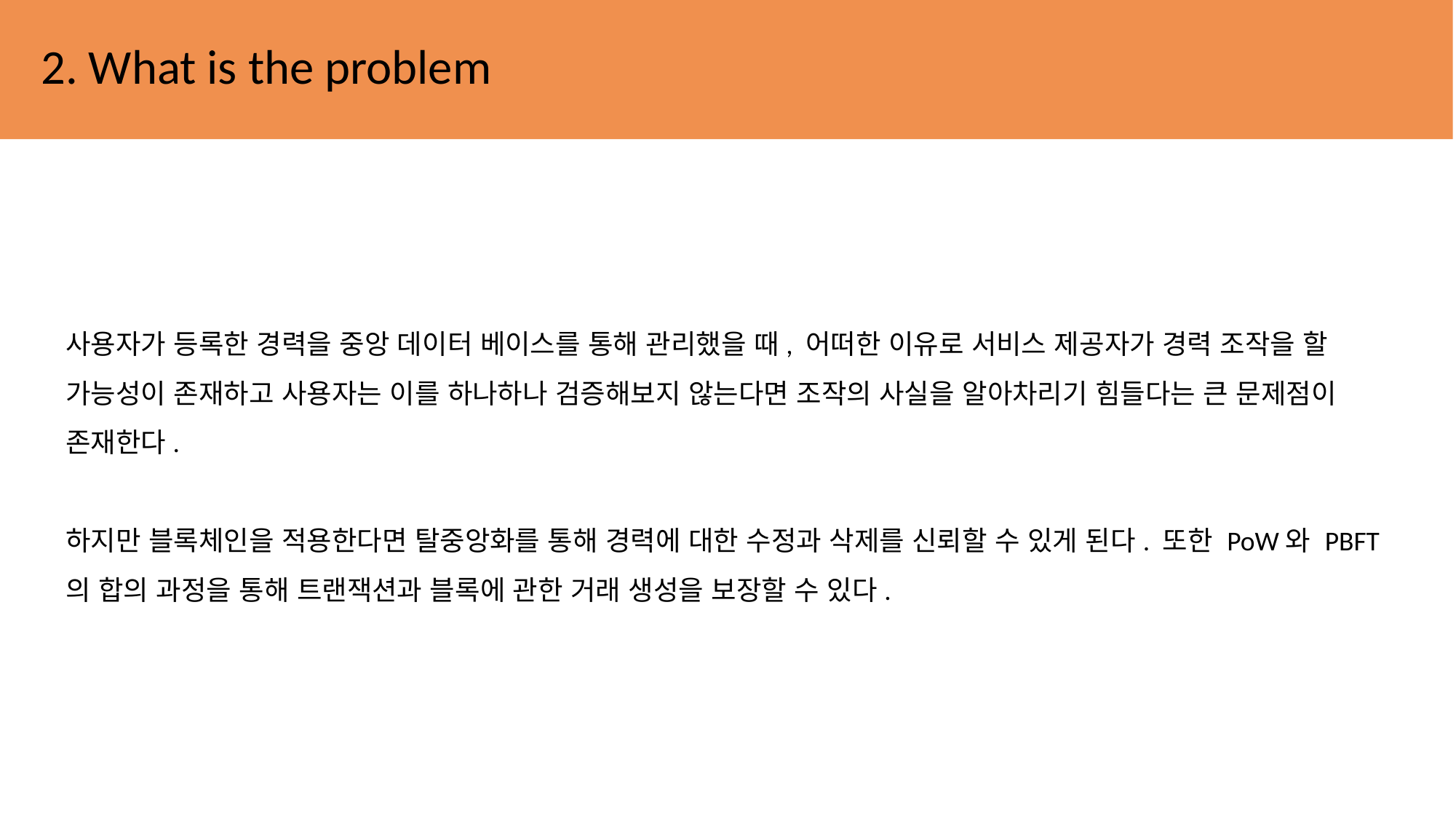

# 2. What is the problem
사용자가 등록한 경력을 중앙 데이터 베이스를 통해 관리했을 때, 어떠한 이유로 서비스 제공자가 경력 조작을 할 가능성이 존재하고 사용자는 이를 하나하나 검증해보지 않는다면 조작의 사실을 알아차리기 힘들다는 큰 문제점이 존재한다.

하지만 블록체인을 적용한다면 탈중앙화를 통해 경력에 대한 수정과 삭제를 신뢰할 수 있게 된다. 또한 PoW와 PBFT 의 합의 과정을 통해 트랜잭션과 블록에 관한 거래 생성을 보장할 수 있다.